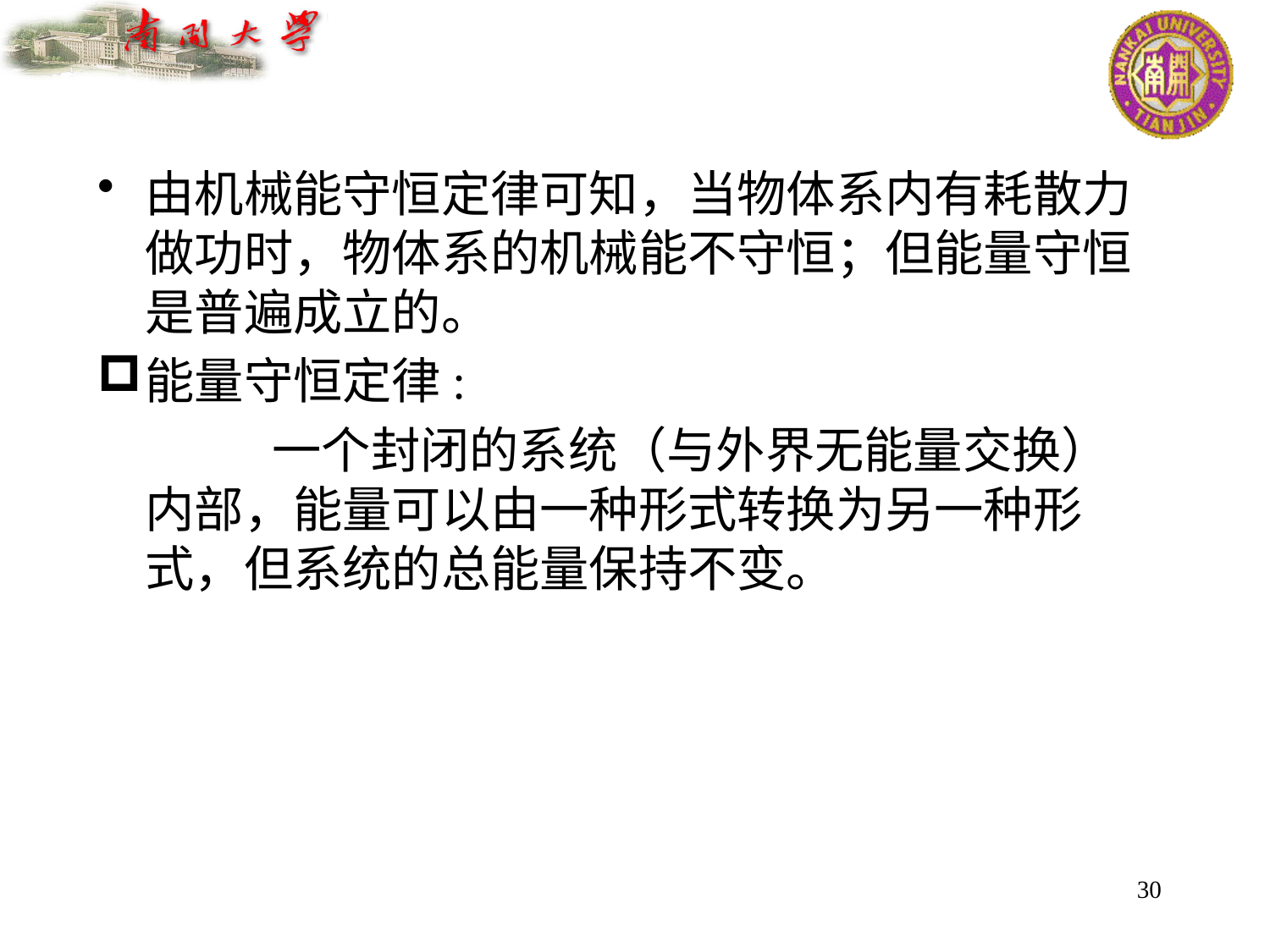

由机械能守恒定律可知，当物体系内有耗散力做功时，物体系的机械能不守恒；但能量守恒是普遍成立的。
能量守恒定律:
		一个封闭的系统（与外界无能量交换）内部，能量可以由一种形式转换为另一种形式，但系统的总能量保持不变。
30